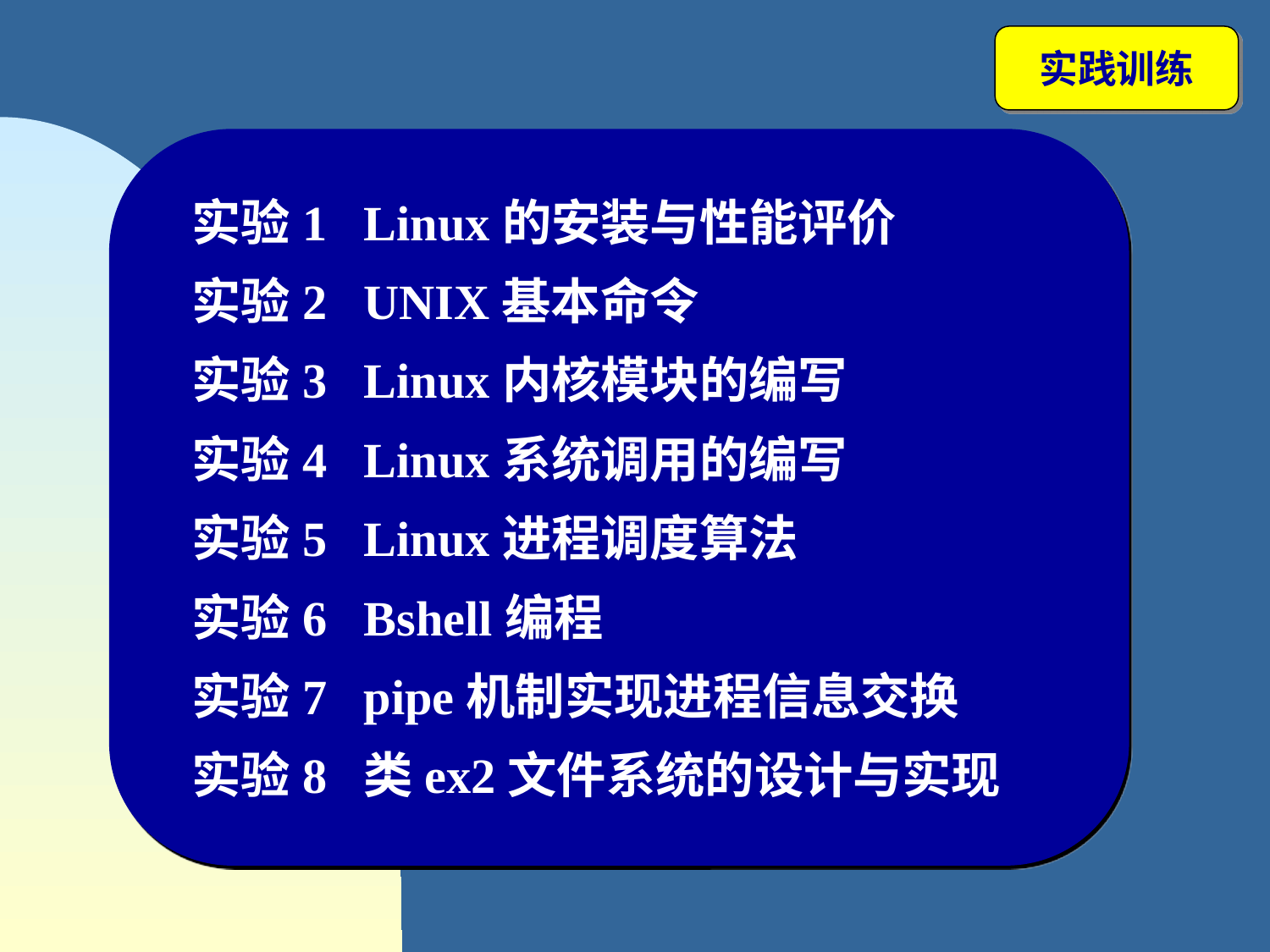

实践训练
  实验1   Linux的安装与性能评价
  实验2   UNIX基本命令
  实验3   Linux内核模块的编写
  实验4   Linux系统调用的编写
  实验5   Linux进程调度算法
  实验6   Bshell编程
  实验7   pipe机制实现进程信息交换
  实验8  类ex2文件系统的设计与实现